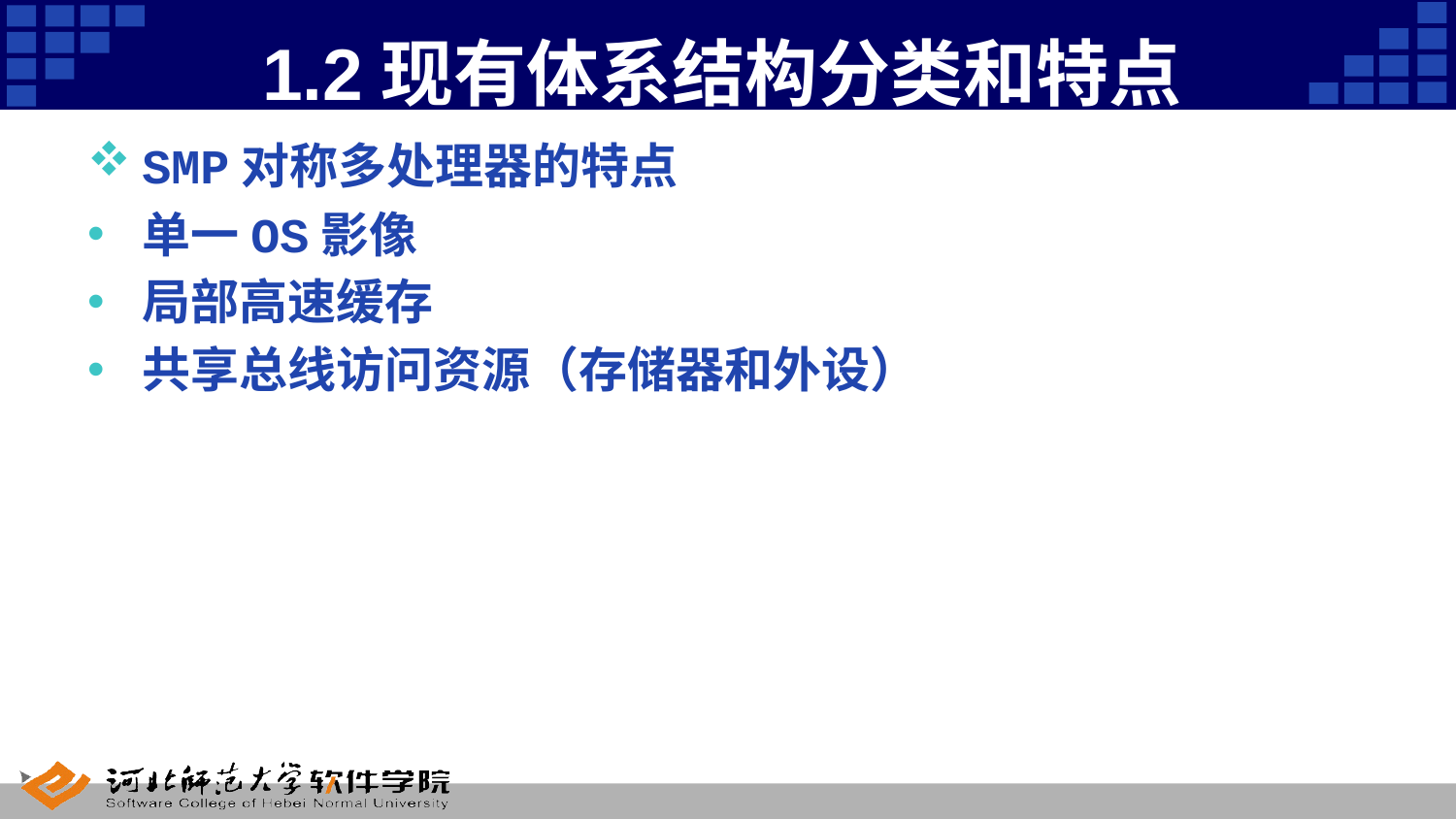

# 1.2现有体系结构分类和特点
SMP对称多处理器的特点
单一OS影像
局部高速缓存
共享总线访问资源（存储器和外设）